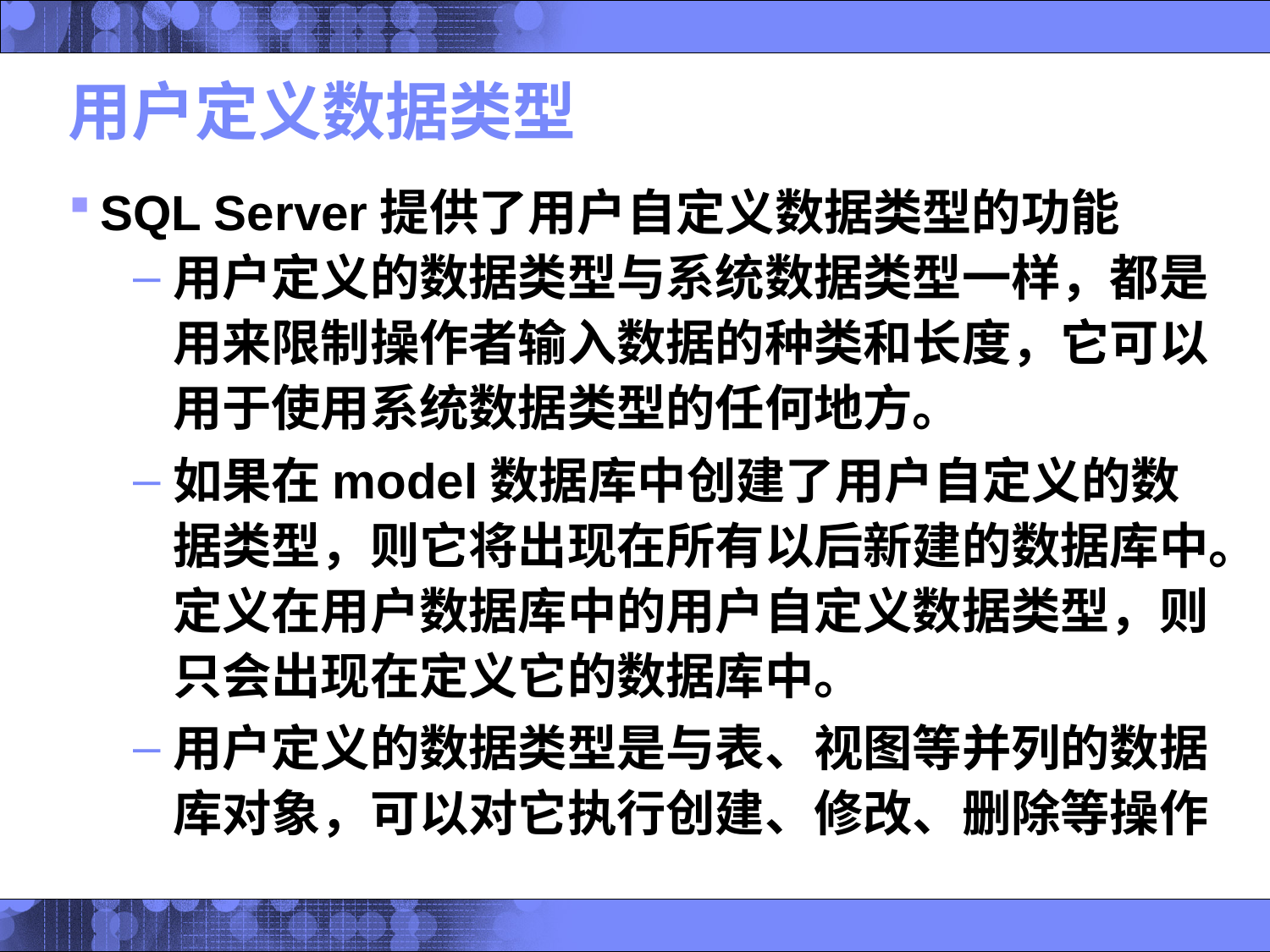

# 用户定义数据类型
SQL Server提供了用户自定义数据类型的功能
用户定义的数据类型与系统数据类型一样，都是用来限制操作者输入数据的种类和长度，它可以用于使用系统数据类型的任何地方。
如果在model数据库中创建了用户自定义的数据类型，则它将出现在所有以后新建的数据库中。定义在用户数据库中的用户自定义数据类型，则只会出现在定义它的数据库中。
用户定义的数据类型是与表、视图等并列的数据库对象，可以对它执行创建、修改、删除等操作